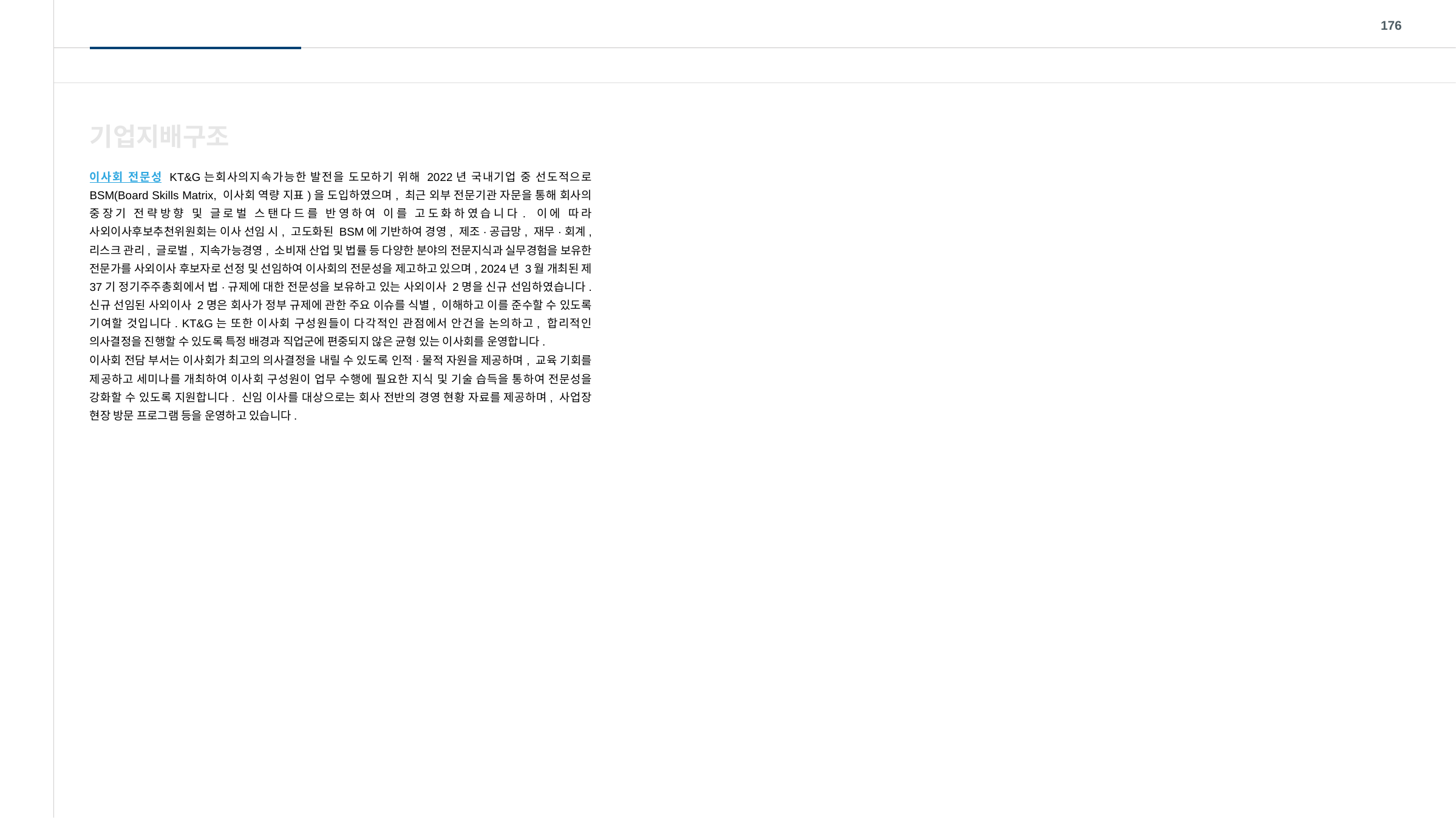

176
기업지배구조
이사회 전문성 KT&G는회사의지속가능한 발전을 도모하기 위해 2022년 국내기업 중 선도적으로 BSM(Board Skills Matrix, 이사회 역량 지표)을 도입하였으며, 최근 외부 전문기관 자문을 통해 회사의 중장기 전략방향 및 글로벌 스탠다드를 반영하여 이를 고도화하였습니다. 이에 따라 사외이사후보추천위원회는 이사 선임 시, 고도화된 BSM에 기반하여 경영, 제조·공급망, 재무·회계, 리스크 관리, 글로벌, 지속가능경영, 소비재 산업 및 법률 등 다양한 분야의 전문지식과 실무경험을 보유한 전문가를 사외이사 후보자로 선정 및 선임하여 이사회의 전문성을 제고하고 있으며, 2024년 3월 개최된 제 37기 정기주주총회에서 법·규제에 대한 전문성을 보유하고 있는 사외이사 2명을 신규 선임하였습니다. 신규 선임된 사외이사 2명은 회사가 정부 규제에 관한 주요 이슈를 식별, 이해하고 이를 준수할 수 있도록 기여할 것입니다. KT&G는 또한 이사회 구성원들이 다각적인 관점에서 안건을 논의하고, 합리적인 의사결정을 진행할 수 있도록 특정 배경과 직업군에 편중되지 않은 균형 있는 이사회를 운영합니다.
이사회 전담 부서는 이사회가 최고의 의사결정을 내릴 수 있도록 인적·물적 자원을 제공하며, 교육 기회를 제공하고 세미나를 개최하여 이사회 구성원이 업무 수행에 필요한 지식 및 기술 습득을 통하여 전문성을 강화할 수 있도록 지원합니다. 신임 이사를 대상으로는 회사 전반의 경영 현황 자료를 제공하며, 사업장 현장 방문 프로그램 등을 운영하고 있습니다.